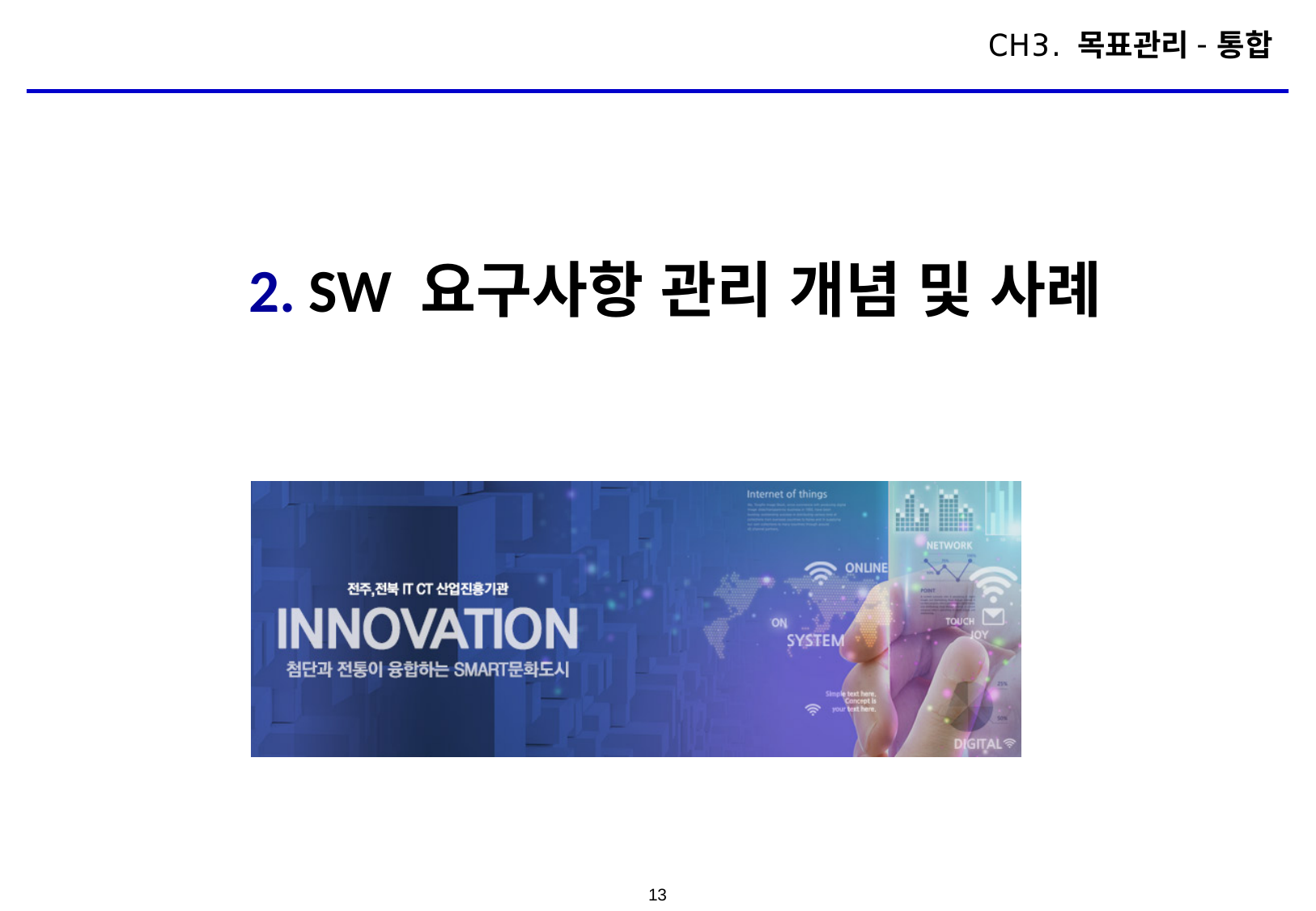

CH3. 목표관리-통합
SW 요구사항 관리 개념 및 사례